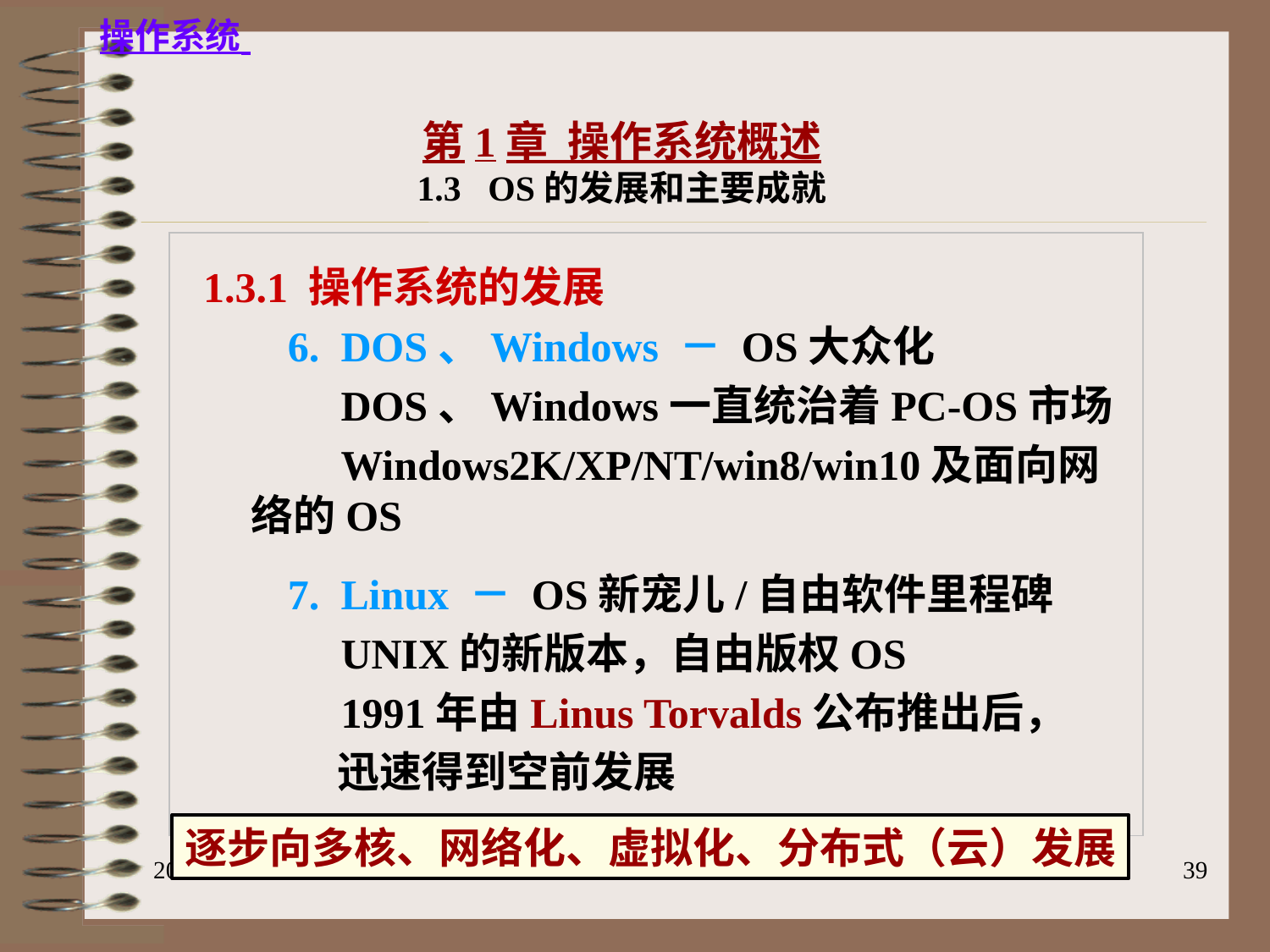

第1章  操作系统概述
1.3   OS的发展和主要成就

1.3.1 操作系统的发展
        6.  DOS、Windows － OS大众化
             DOS、Windows一直统治着PC-OS市场
             Windows2K/XP/NT/win8/win10及面向网络的OS

        7.  Linux － OS新宠儿/自由软件里程碑
             UNIX的新版本，自由版权OS
             1991年由Linus Torvalds公布推出后，
             迅速得到空前发展
逐步向多核、网络化、虚拟化、分布式（云）发展
2023/6/18
39